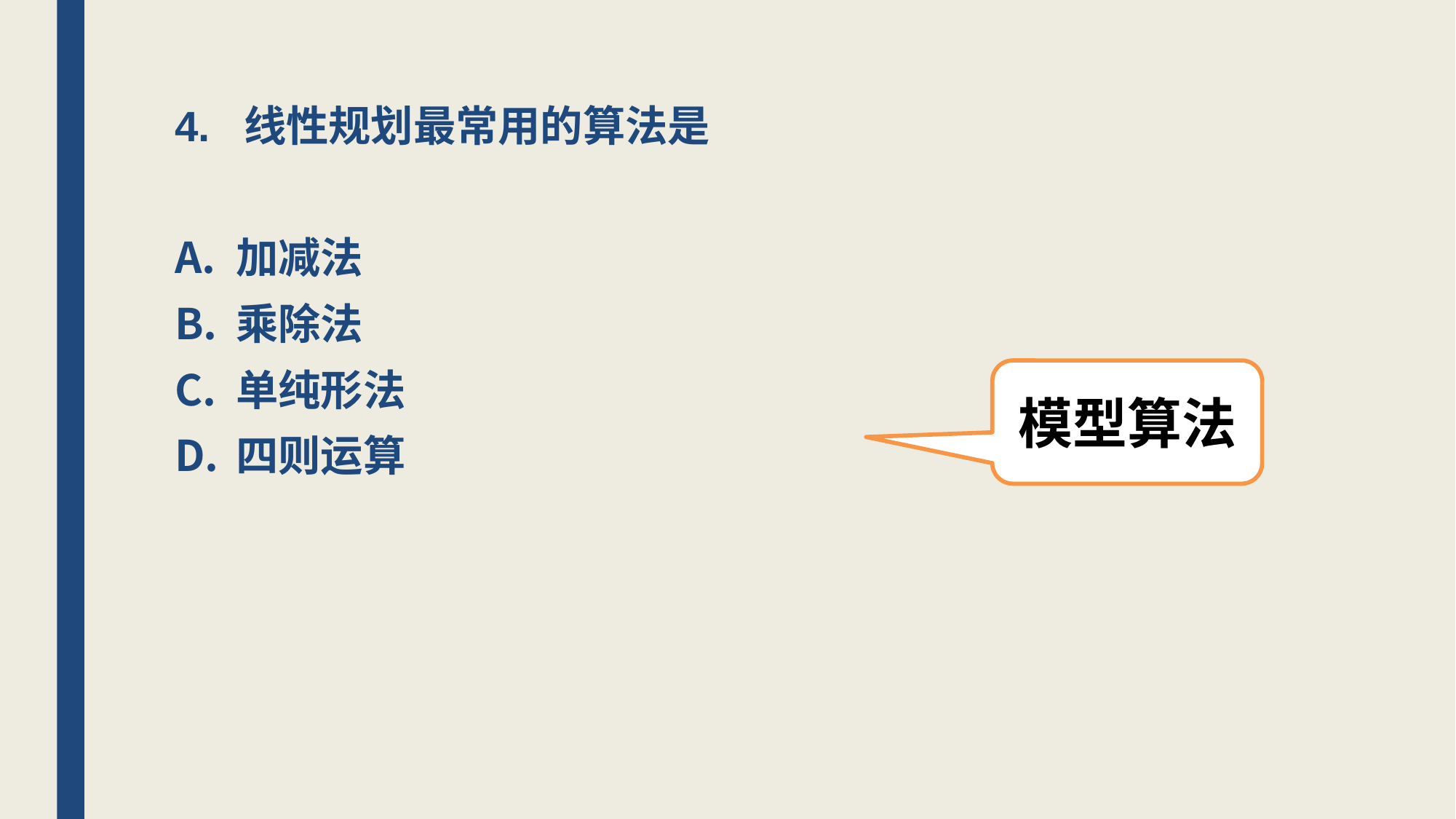

4.  线性规划最常用的算法是

加减法
乘除法
单纯形法
四则运算
模型算法